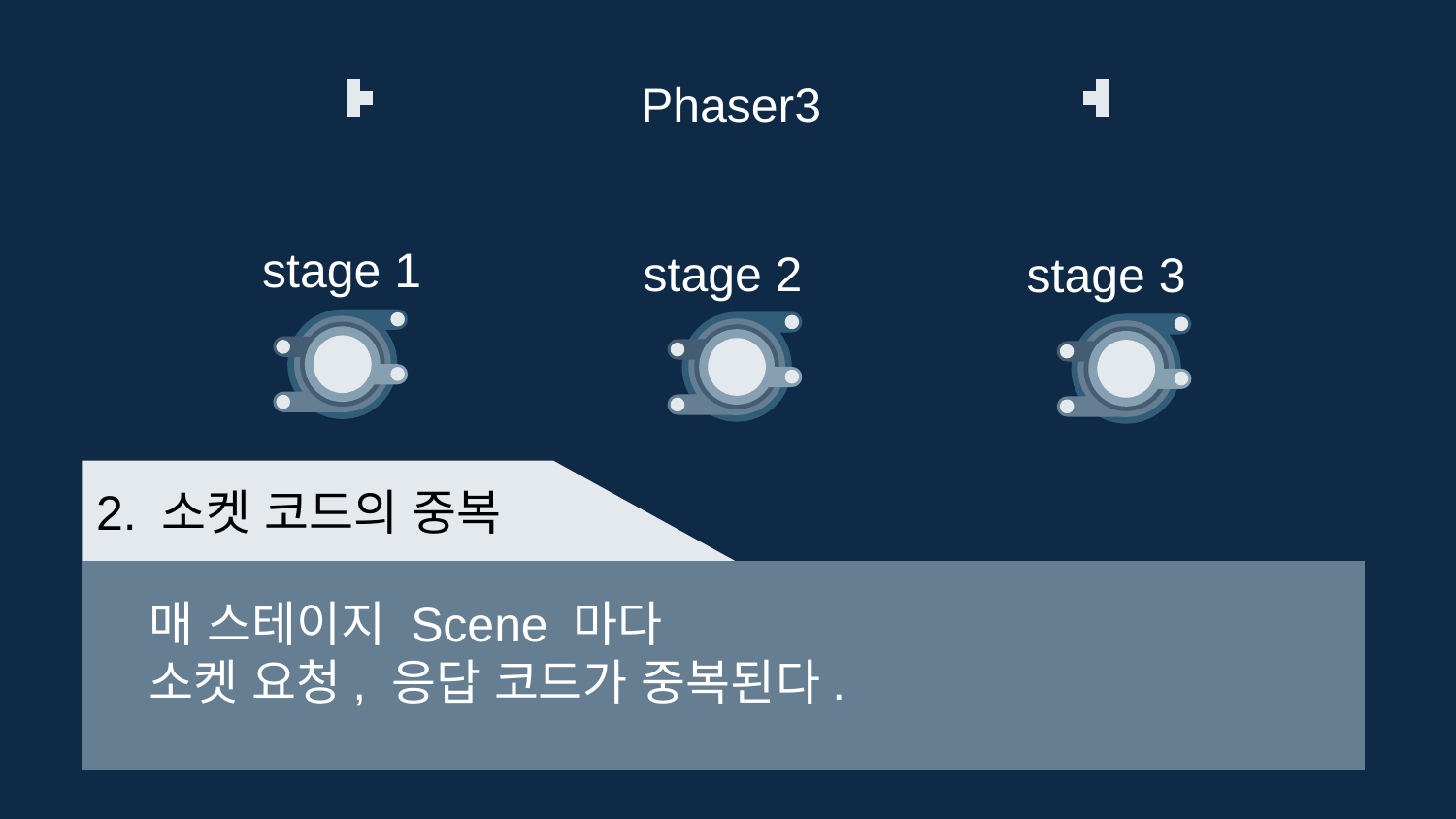

Phaser3

stage 1
stage 2
stage 3

2. 소켓 코드의 중복

   매 스테이지 Scene 마다
   소켓 요청, 응답 코드가 중복된다.